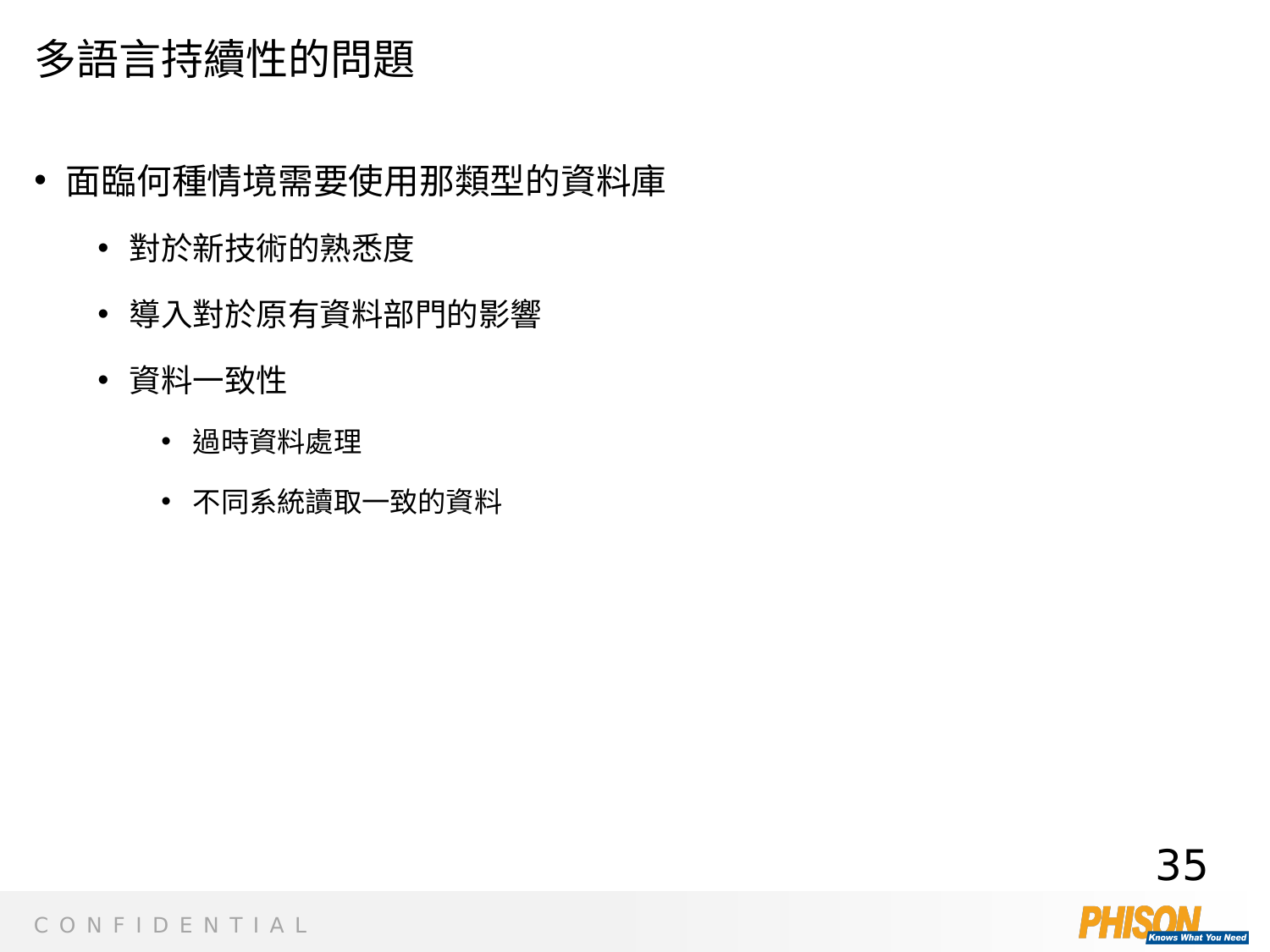

# 多語言持續性的問題
面臨何種情境需要使用那類型的資料庫
對於新技術的熟悉度
導入對於原有資料部門的影響
資料一致性
過時資料處理
不同系統讀取一致的資料
35